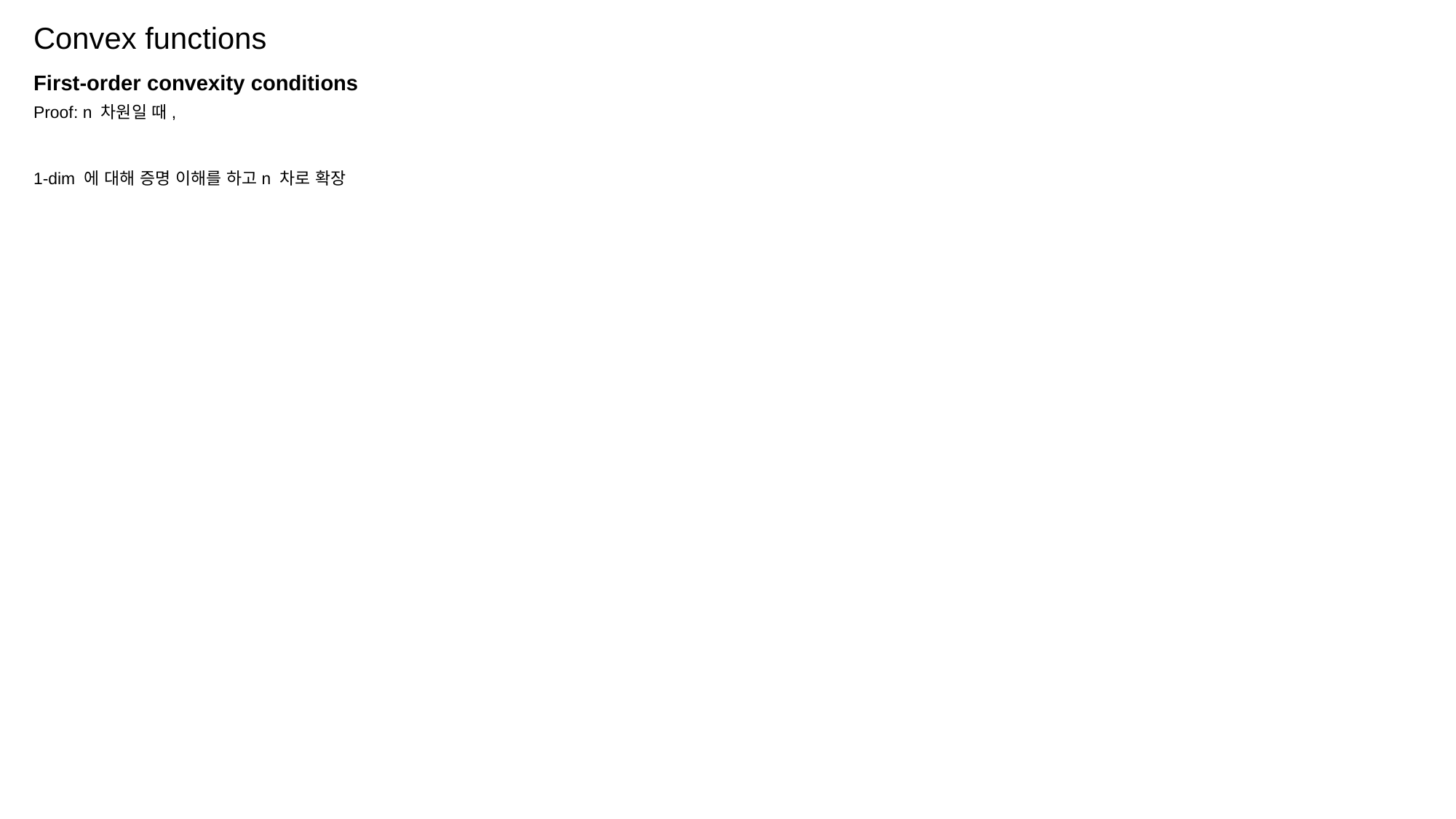

Convex functions
First-order convexity conditions
Proof: n 차원일 때,

1-dim 에 대해 증명 이해를 하고n 차로 확장